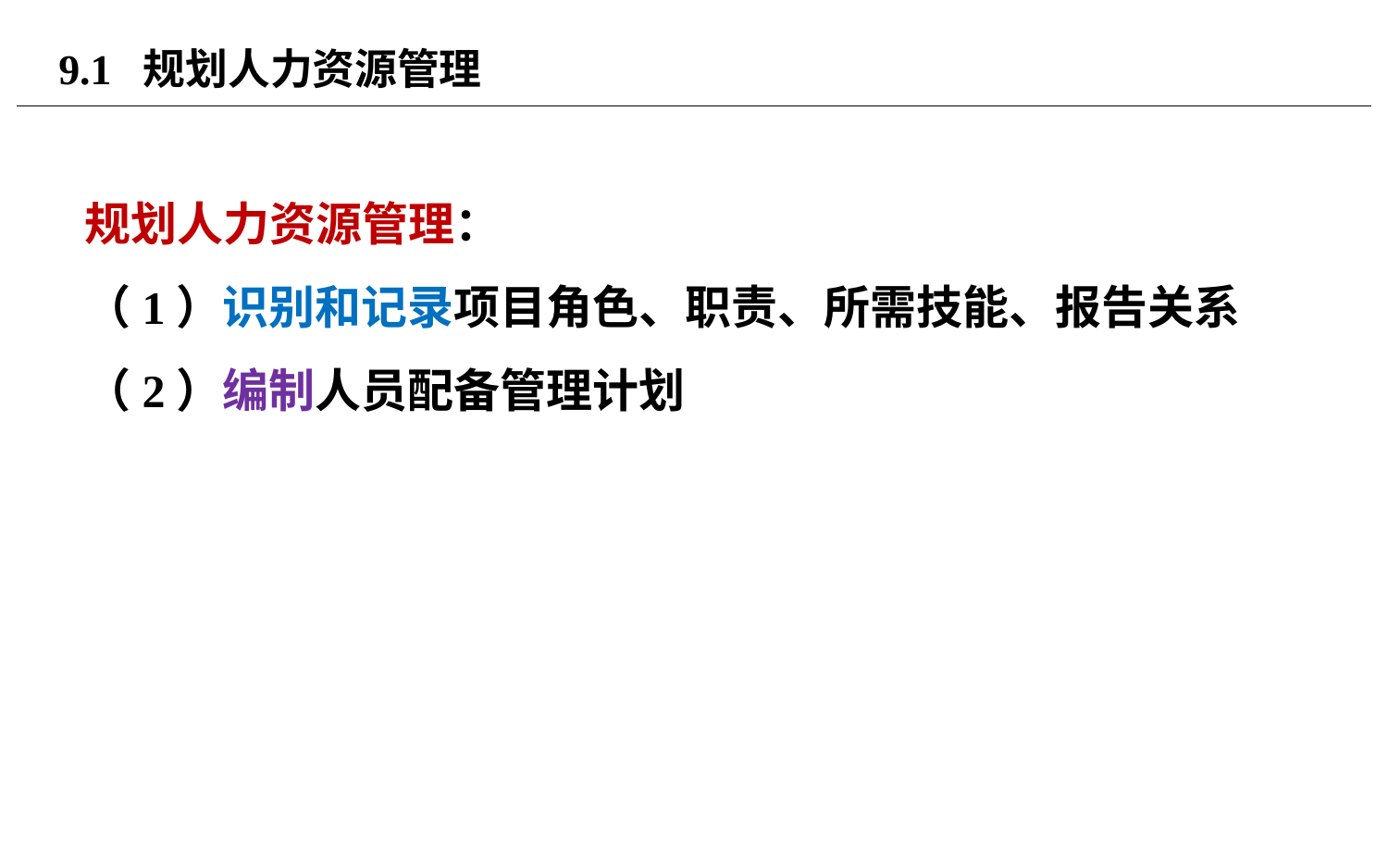

# 9.1  规划人力资源管理
规划人力资源管理：
（1）识别和记录项目角色、职责、所需技能、报告关系
（2）编制人员配备管理计划